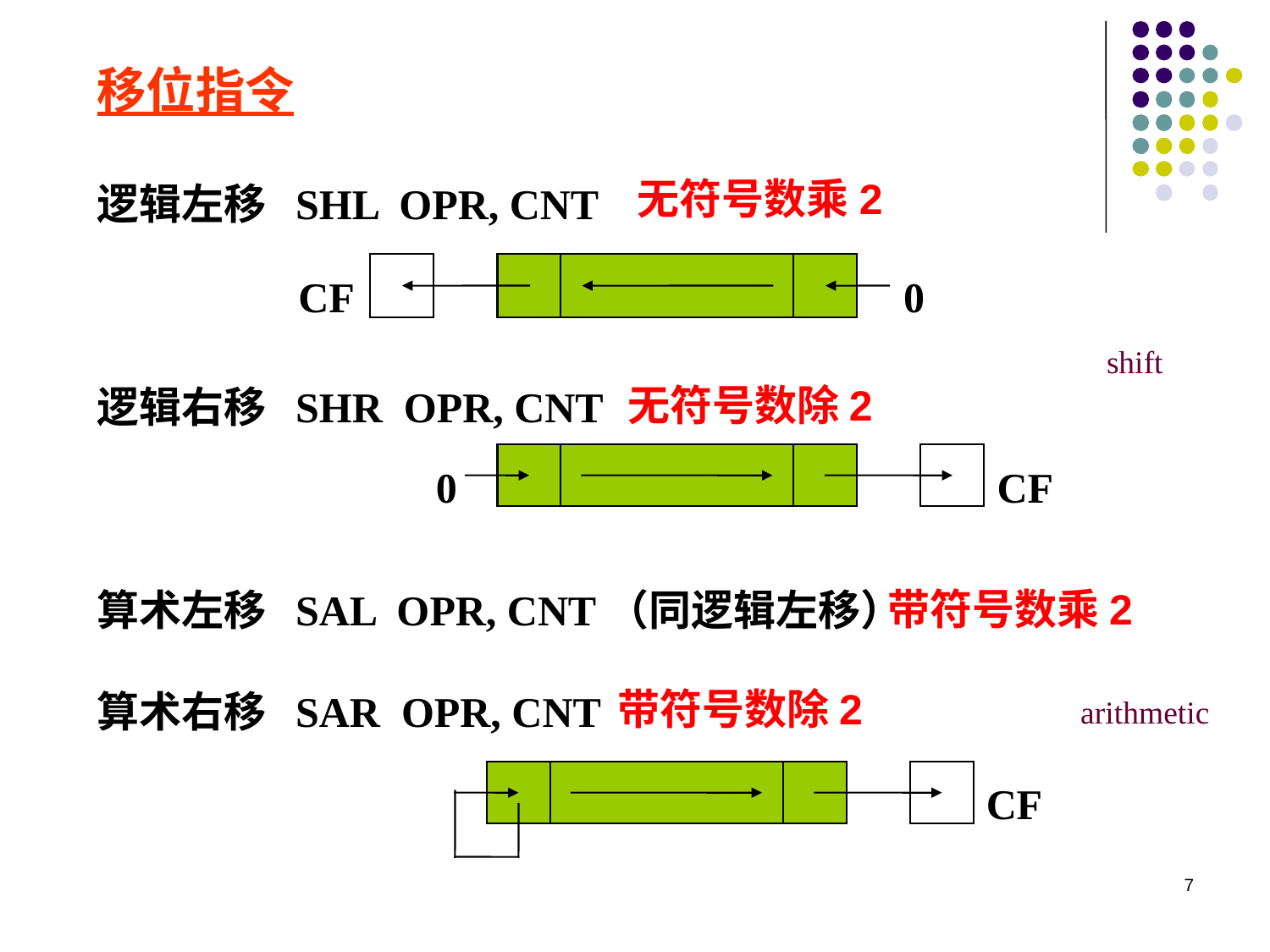

移位指令

逻辑左移  SHL  OPR, CNT

逻辑右移  SHR  OPR, CNT

算术左移  SAL  OPR, CNT（同逻辑左移）

算术右移  SAR  OPR, CNT

无符号数乘2

  CF                                                    0
shift
无符号数除2

 0                                                   CF
带符号数乘2
带符号数除2
arithmetic

                                                      CF

7